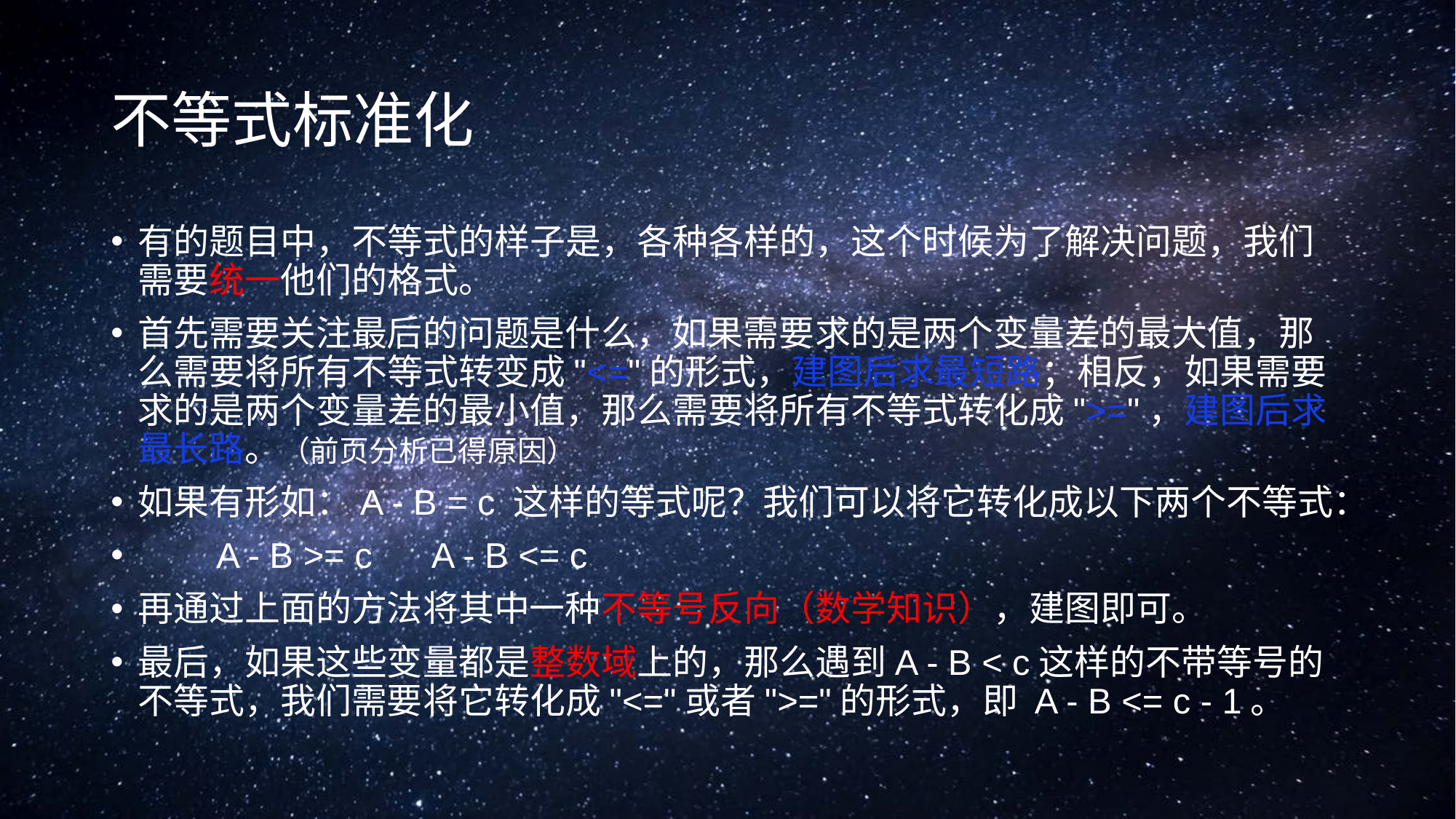

# 不等式标准化
有的题目中，不等式的样子是，各种各样的，这个时候为了解决问题，我们需要统一他们的格式。
首先需要关注最后的问题是什么，如果需要求的是两个变量差的最大值，那么需要将所有不等式转变成"<="的形式，建图后求最短路；相反，如果需要求的是两个变量差的最小值，那么需要将所有不等式转化成">="，建图后求最长路。（前页分析已得原因）
如果有形如：A - B = c 这样的等式呢？我们可以将它转化成以下两个不等式：
        A - B >= c      A - B <= c
再通过上面的方法将其中一种不等号反向（数学知识），建图即可。
最后，如果这些变量都是整数域上的，那么遇到A - B < c这样的不带等号的不等式，我们需要将它转化成"<="或者">="的形式，即 A - B <= c - 1。